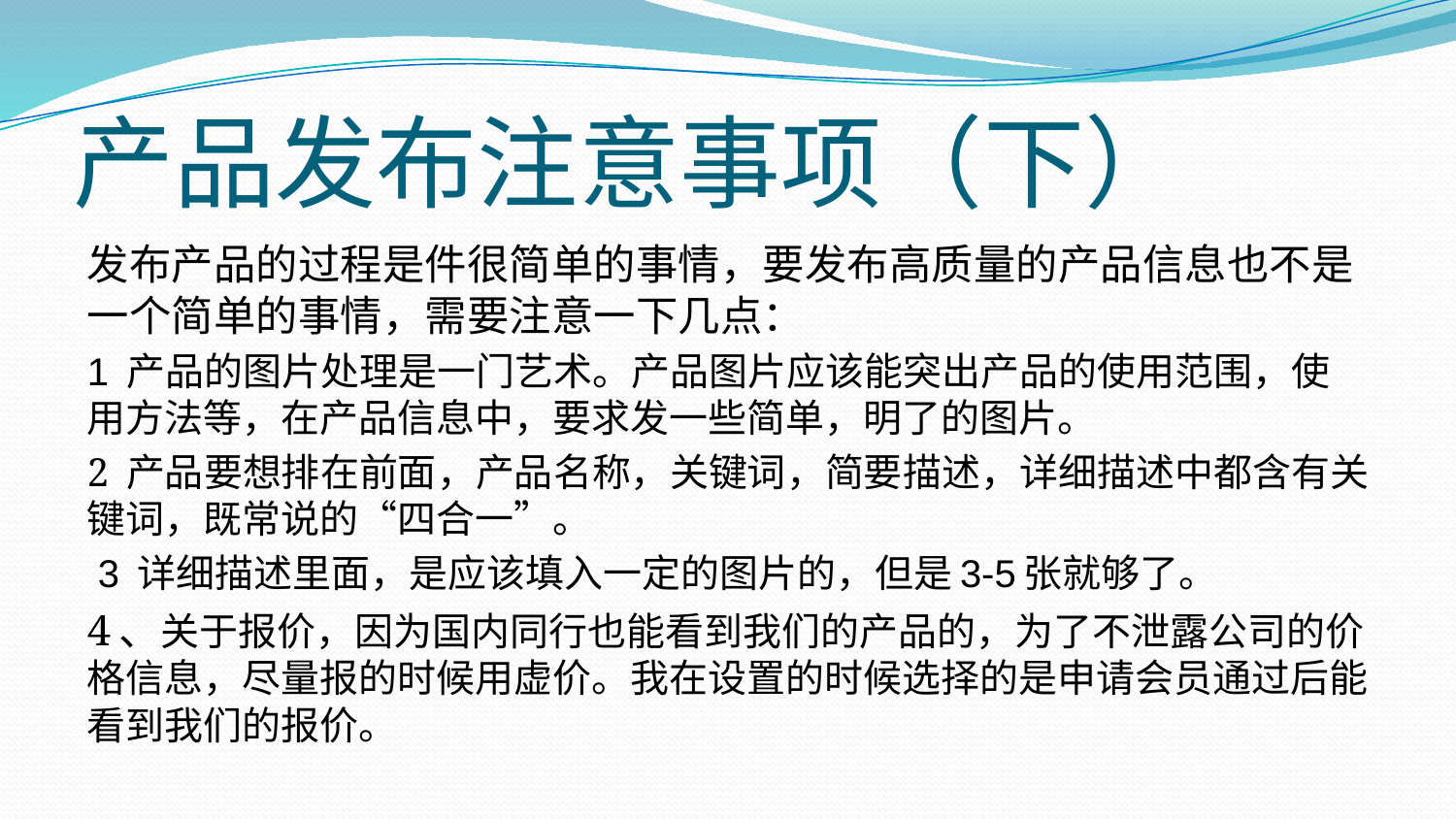

# 产品发布注意事项（下）
发布产品的过程是件很简单的事情，要发布高质量的产品信息也不是一个简单的事情，需要注意一下几点：
1 产品的图片处理是一门艺术。产品图片应该能突出产品的使用范围，使用方法等，在产品信息中，要求发一些简单，明了的图片。
2 产品要想排在前面，产品名称，关键词，简要描述，详细描述中都含有关键词，既常说的“四合一”。
 3 详细描述里面，是应该填入一定的图片的，但是3-5张就够了。
4、关于报价，因为国内同行也能看到我们的产品的，为了不泄露公司的价格信息，尽量报的时候用虚价。我在设置的时候选择的是申请会员通过后能看到我们的报价。